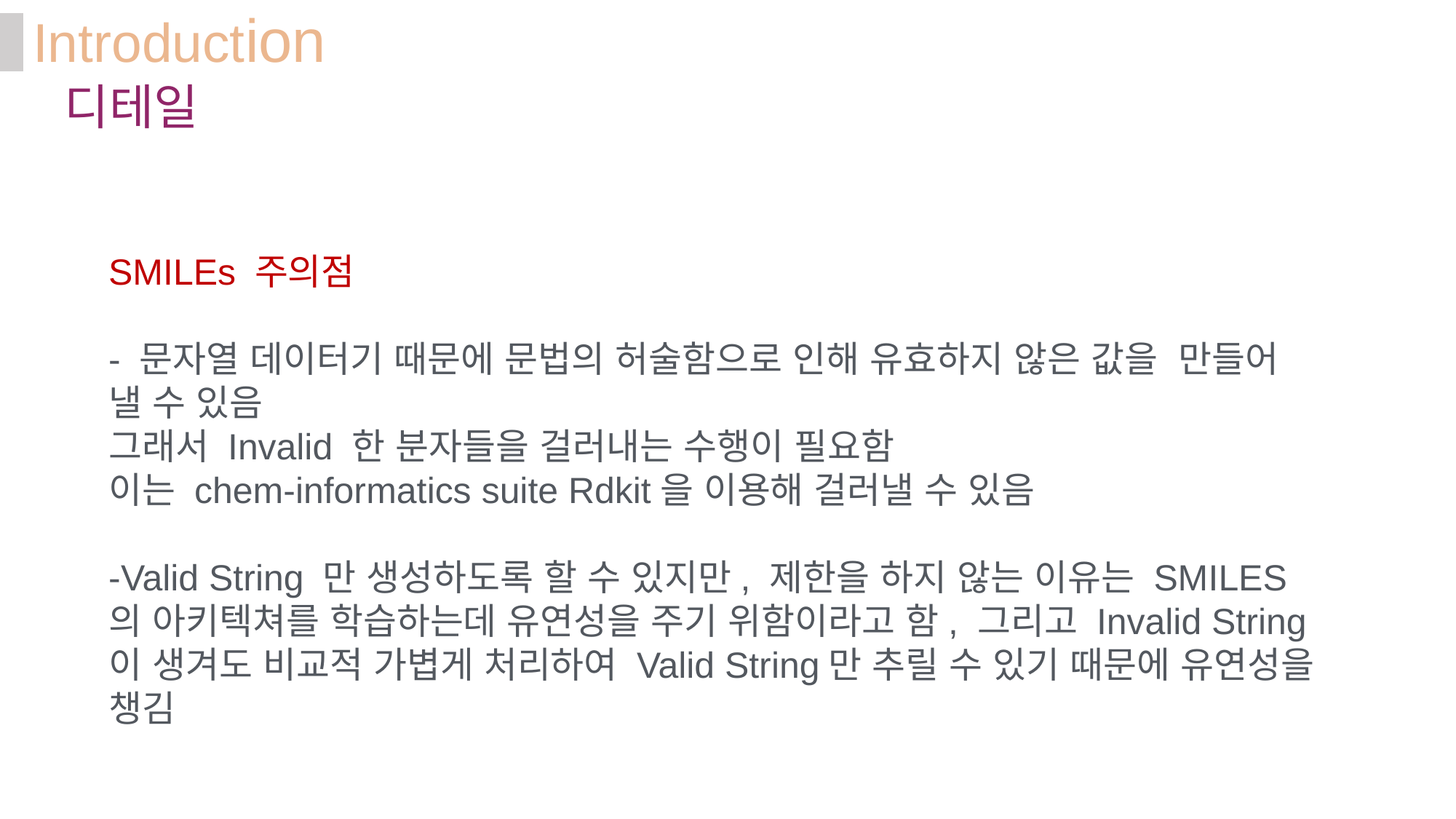

Introduction

디테일
SMILEs 주의점

- 문자열 데이터기 때문에 문법의 허술함으로 인해 유효하지 않은 값을  만들어 낼 수 있음
그래서 Invalid 한 분자들을 걸러내는 수행이 필요함
이는 chem-informatics suite Rdkit을 이용해 걸러낼 수 있음

-Valid String 만 생성하도록 할 수 있지만, 제한을 하지 않는 이유는 SMILES의 아키텍쳐를 학습하는데 유연성을 주기 위함이라고 함, 그리고 Invalid String이 생겨도 비교적 가볍게 처리하여 Valid String만 추릴 수 있기 때문에 유연성을 챙김